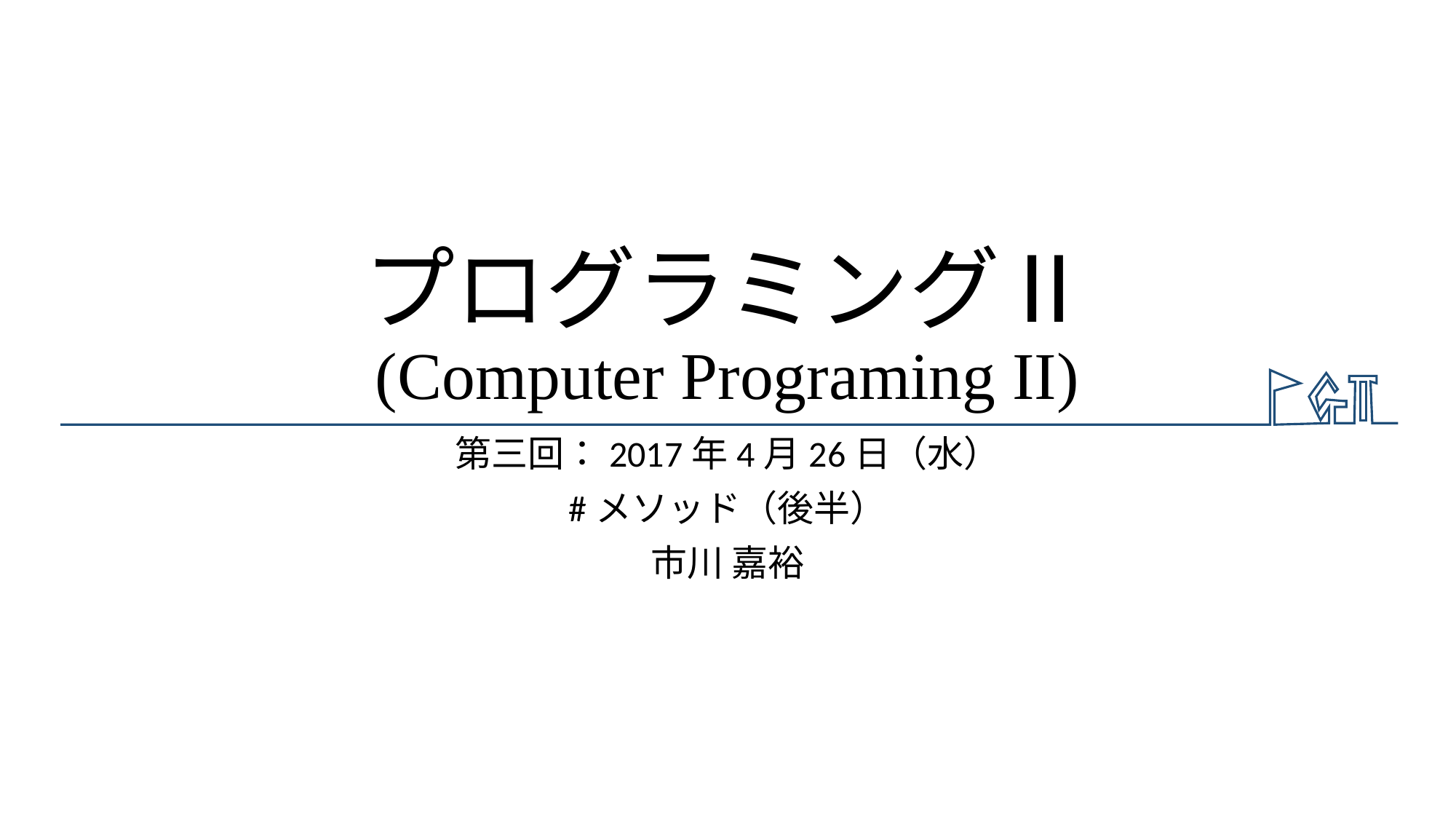

# プログラミングⅡ (Computer Programing II)
第三回：2017年4月26日（水）
#メソッド（後半）
市川 嘉裕